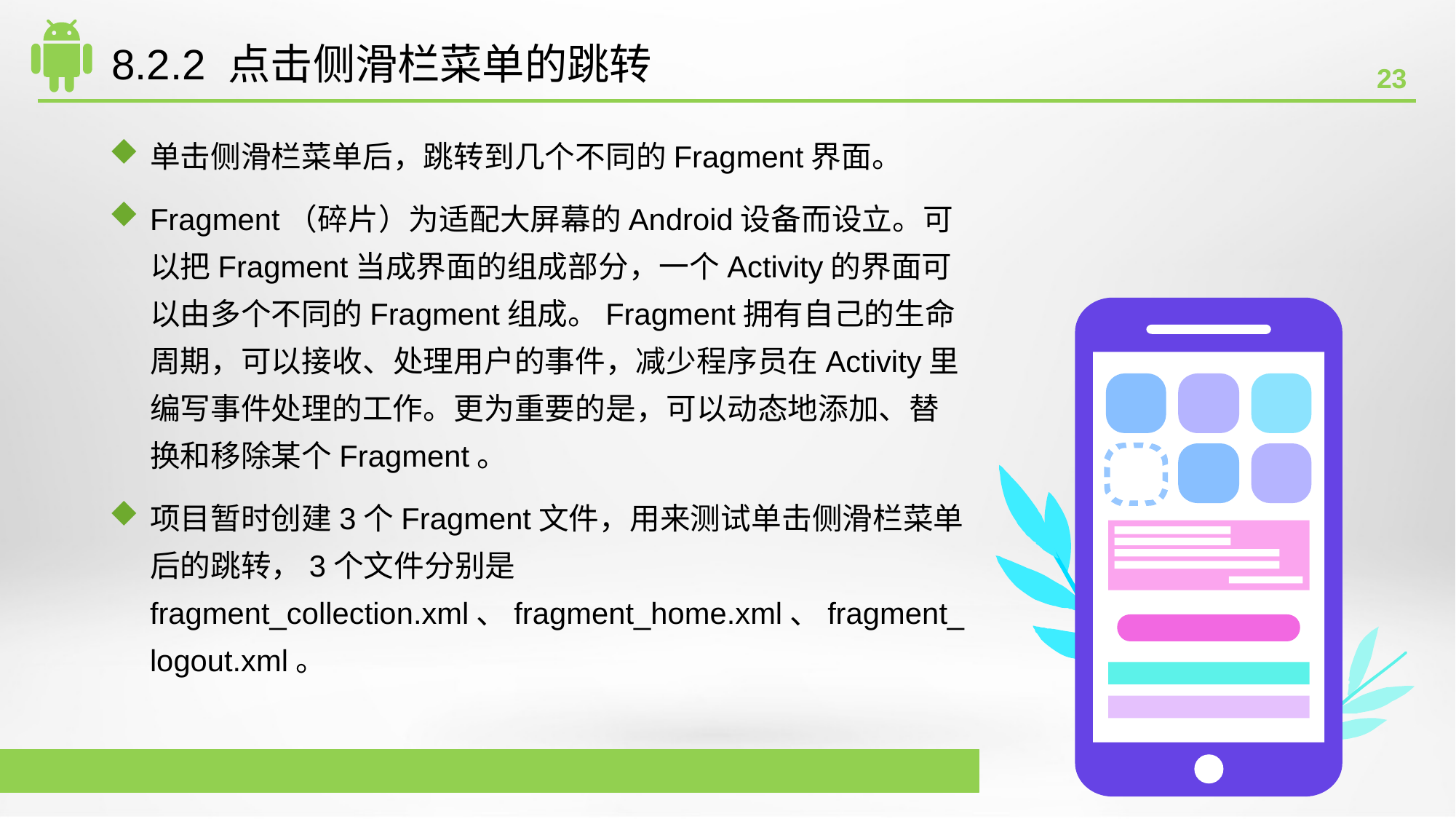

# 8.2.2 点击侧滑栏菜单的跳转
单击侧滑栏菜单后，跳转到几个不同的Fragment界面。
Fragment（碎片）为适配大屏幕的Android设备而设立。可以把Fragment当成界面的组成部分，一个Activity的界面可以由多个不同的Fragment组成。Fragment拥有自己的生命周期，可以接收、处理用户的事件，减少程序员在Activity里编写事件处理的工作。更为重要的是，可以动态地添加、替换和移除某个Fragment。
项目暂时创建3个Fragment文件，用来测试单击侧滑栏菜单后的跳转，3个文件分别是fragment_collection.xml、fragment_home.xml、fragment_logout.xml。